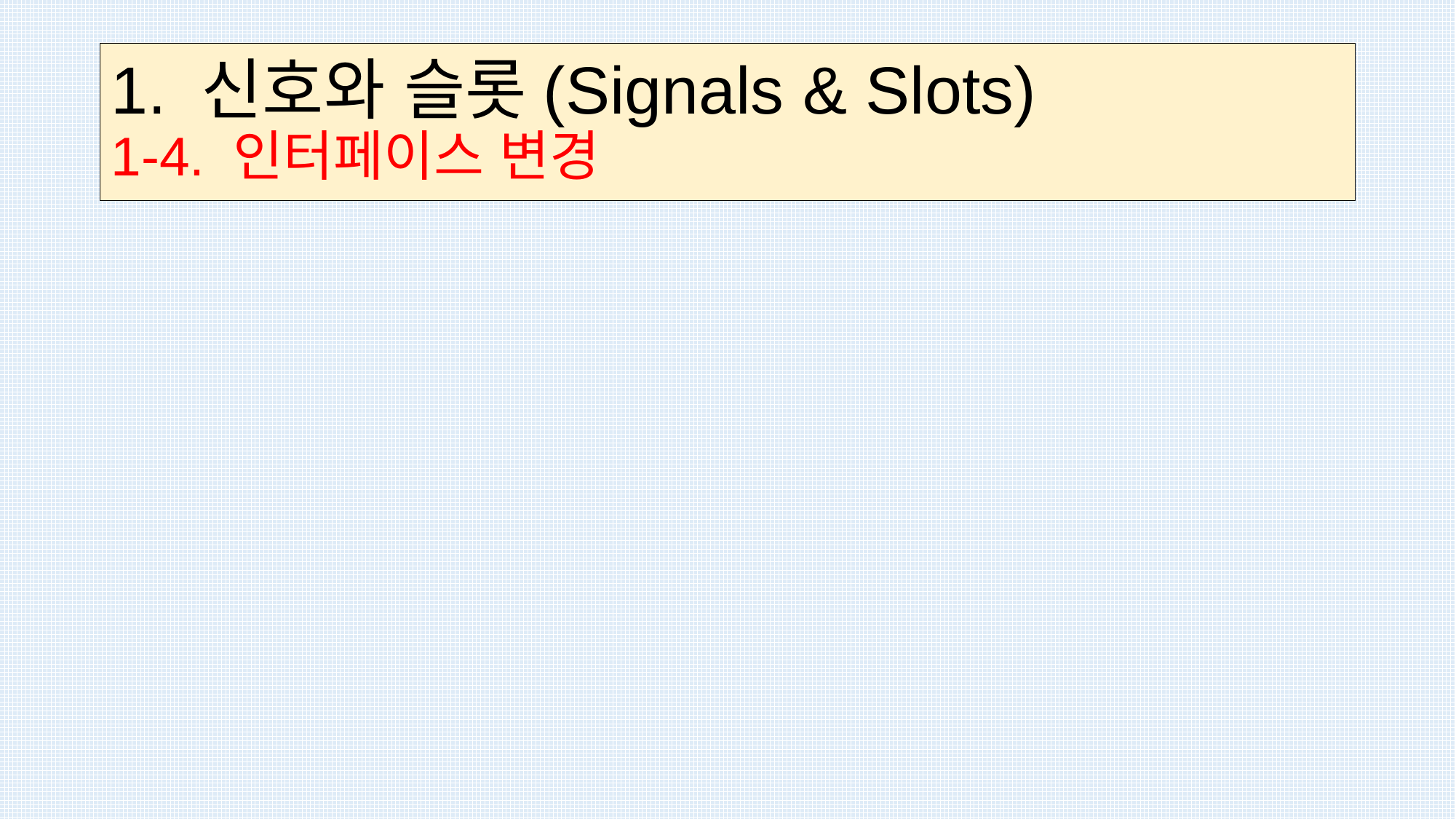

# 1. 신호와 슬롯(Signals & Slots) 1-4. 인터페이스 변경